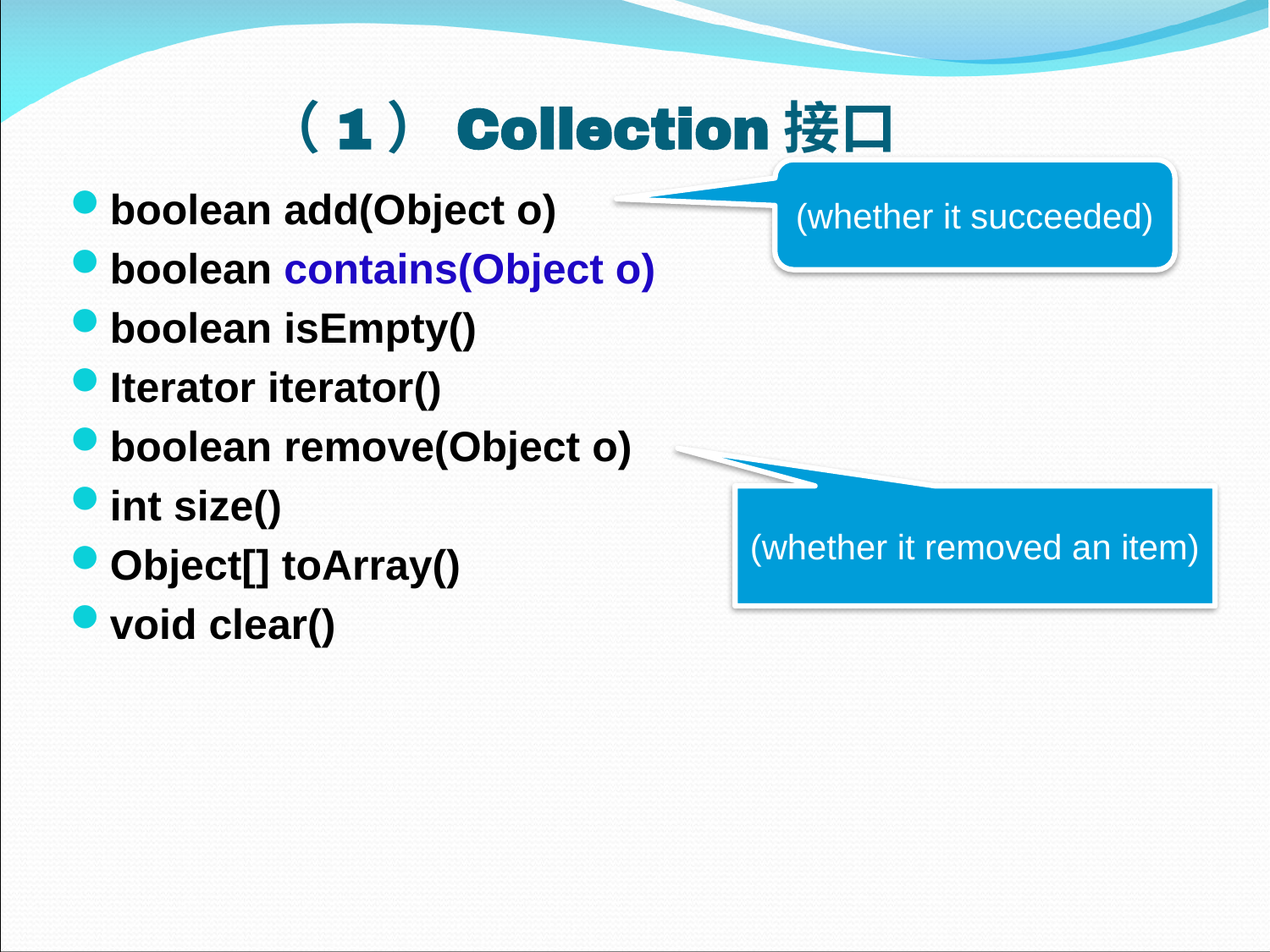

# （1）Collection接口
(whether it succeeded)
boolean add(Object o)
boolean contains(Object o)
boolean isEmpty()
Iterator iterator()
boolean remove(Object o)
int size()
Object[] toArray()
void clear()
(whether it removed an item)